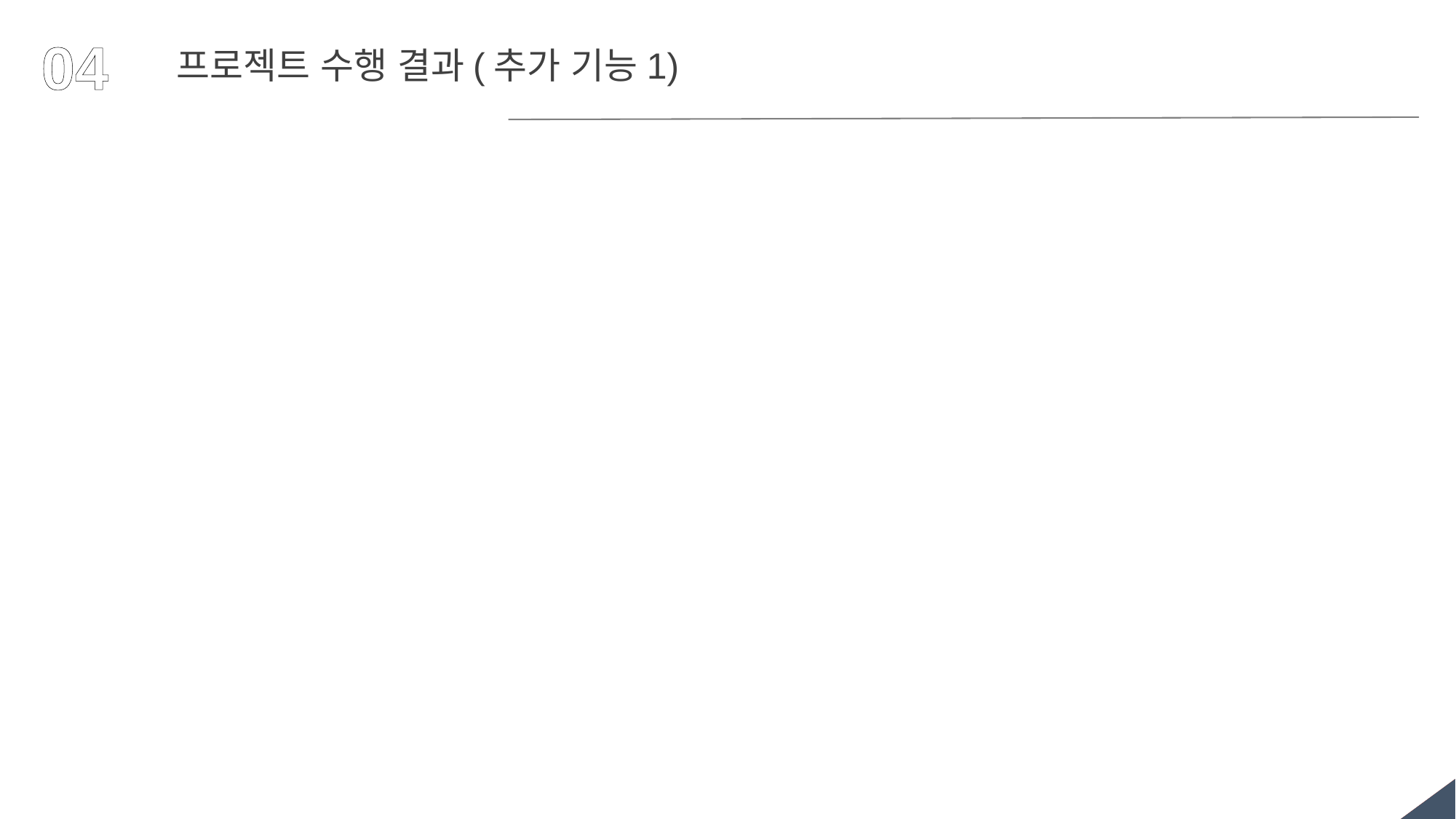

04
프로젝트 수행 결과(추가 기능1)
이미 등록된 아이디명이 있을 시 다시 입력 할 수 있도록 기능 추가